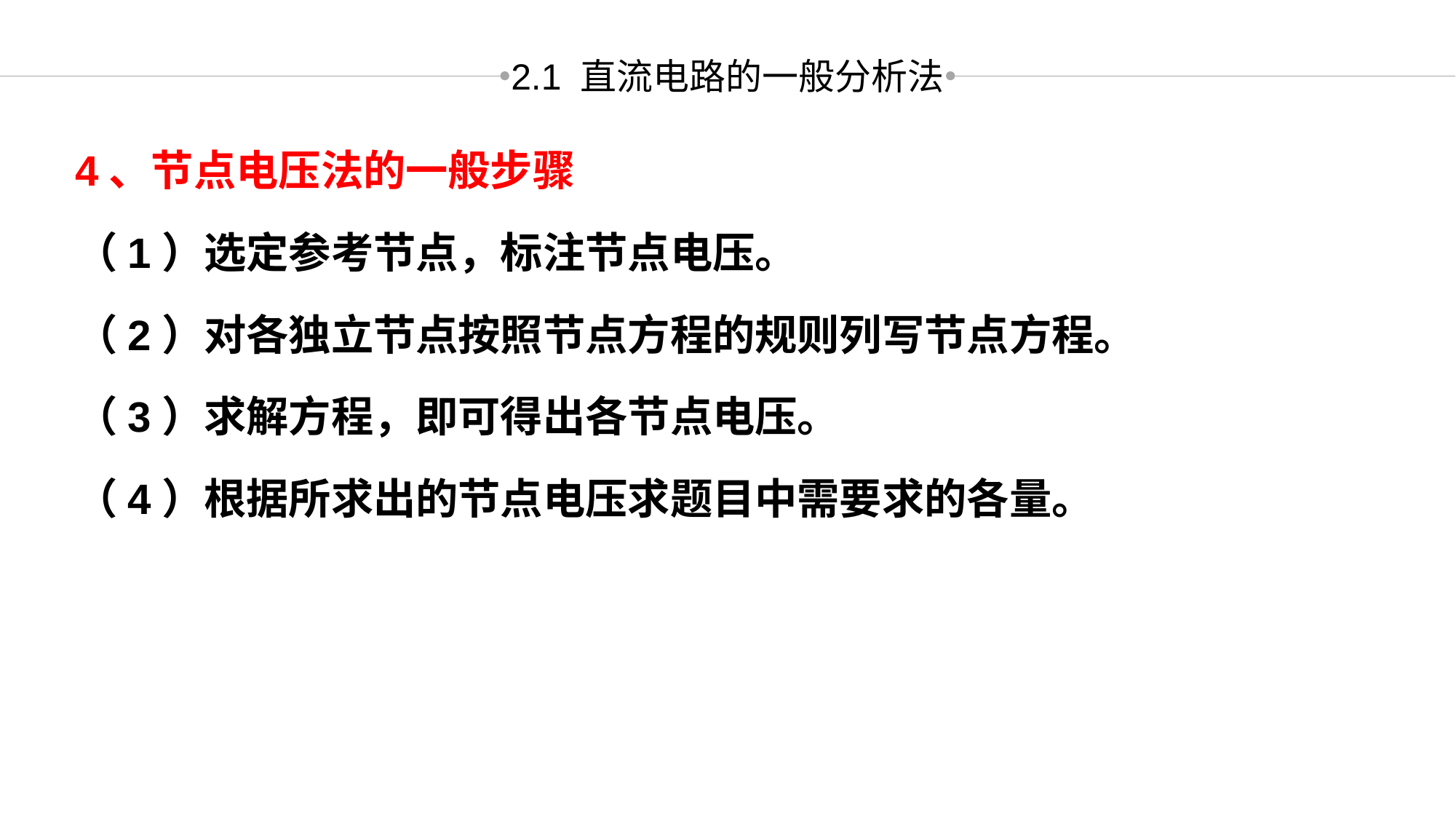

2.1 直流电路的一般分析法
4、节点电压法的一般步骤
（1）选定参考节点，标注节点电压。
（2）对各独立节点按照节点方程的规则列写节点方程。
（3）求解方程，即可得出各节点电压。
（4）根据所求出的节点电压求题目中需要求的各量。